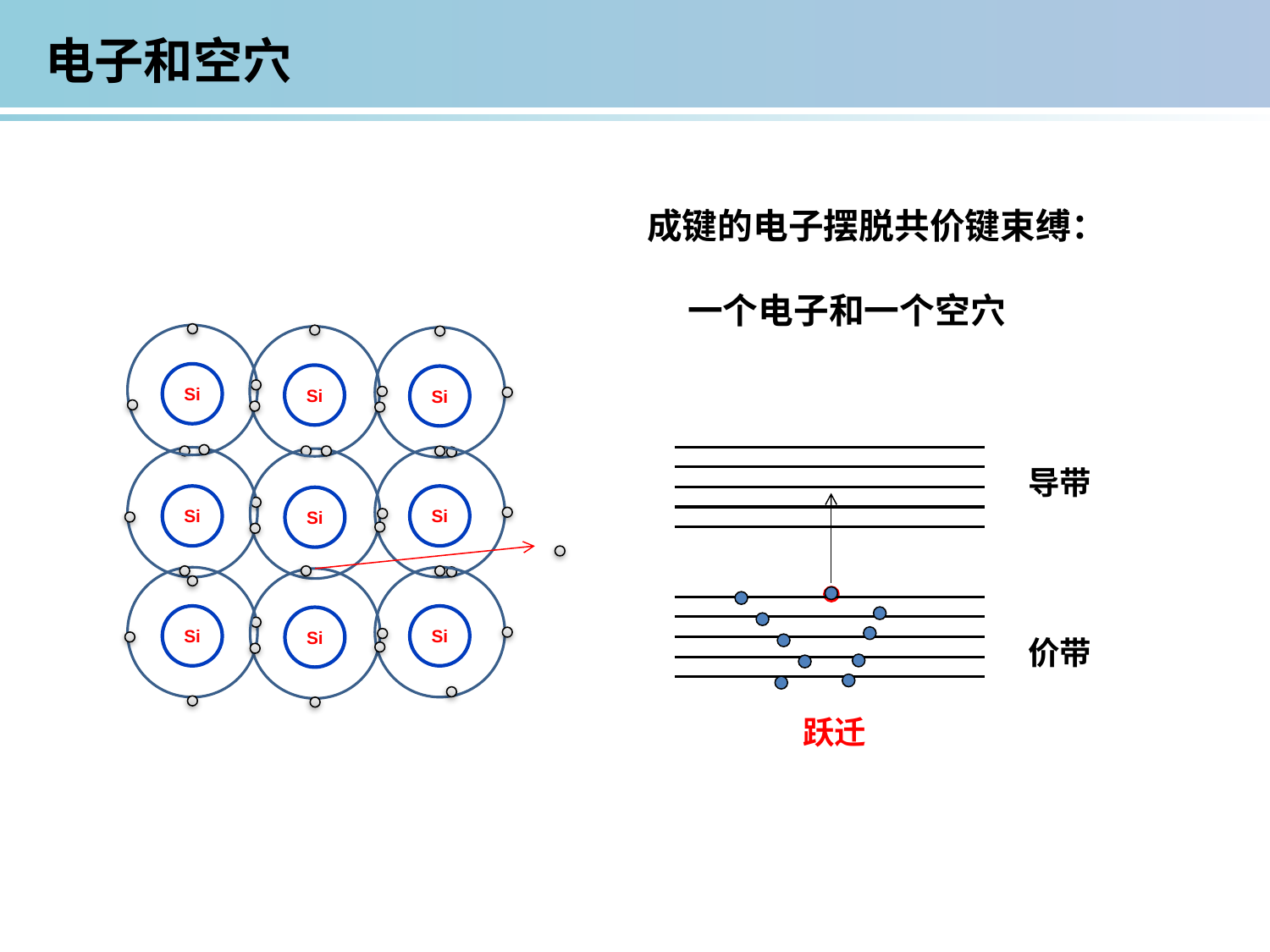

电子和空穴
成键的电子摆脱共价键束缚：

    一个电子和一个空穴

Si

Si

Si

Si

Si

Si

导带

Si

Si

Si

价带

跃迁